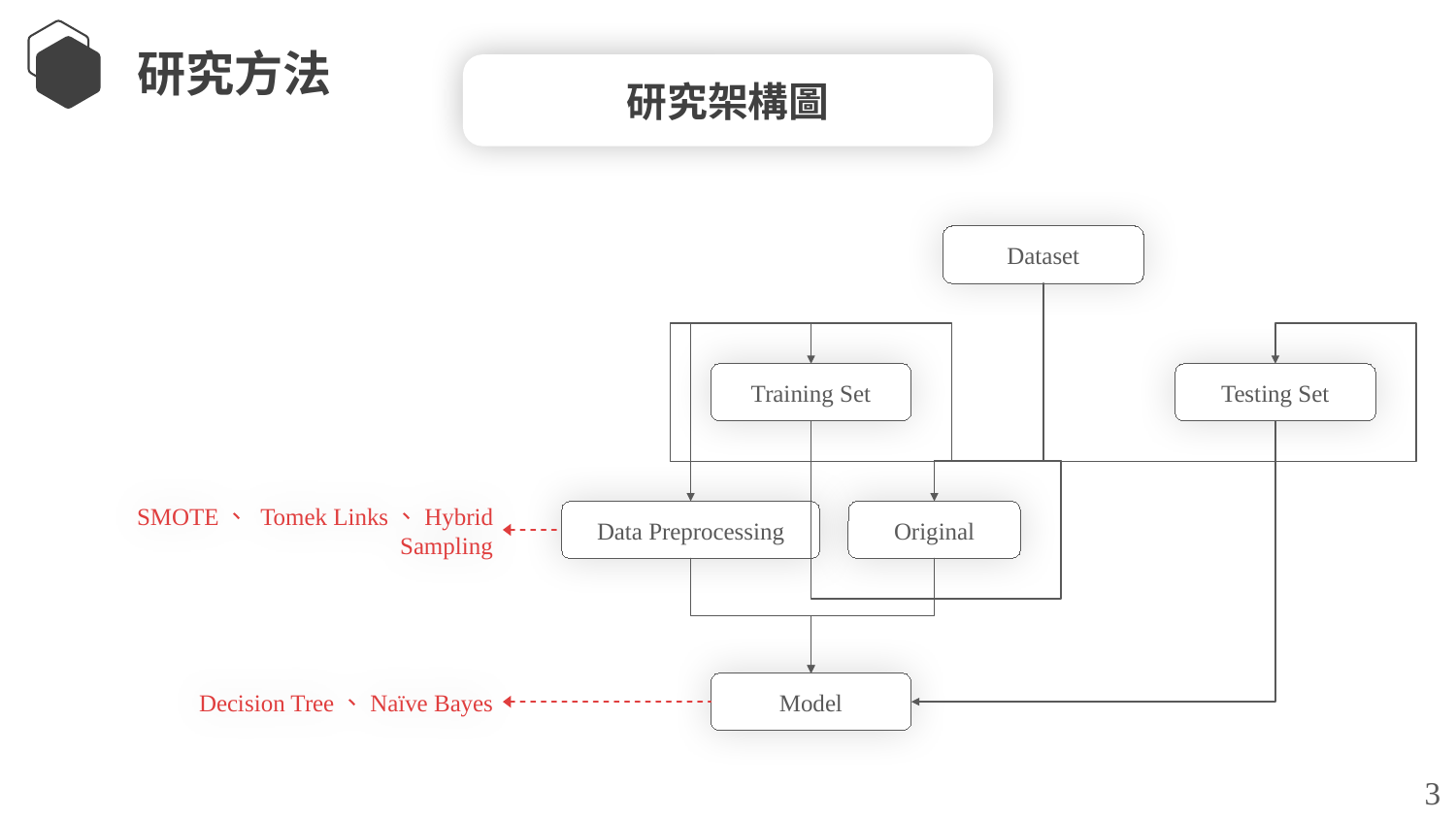

研究方法
研究架構圖
Dataset
Training Set
Testing Set
Data Preprocessing
Original
Model
SMOTE、 Tomek Links、Hybrid Sampling
Decision Tree、Naïve Bayes
3